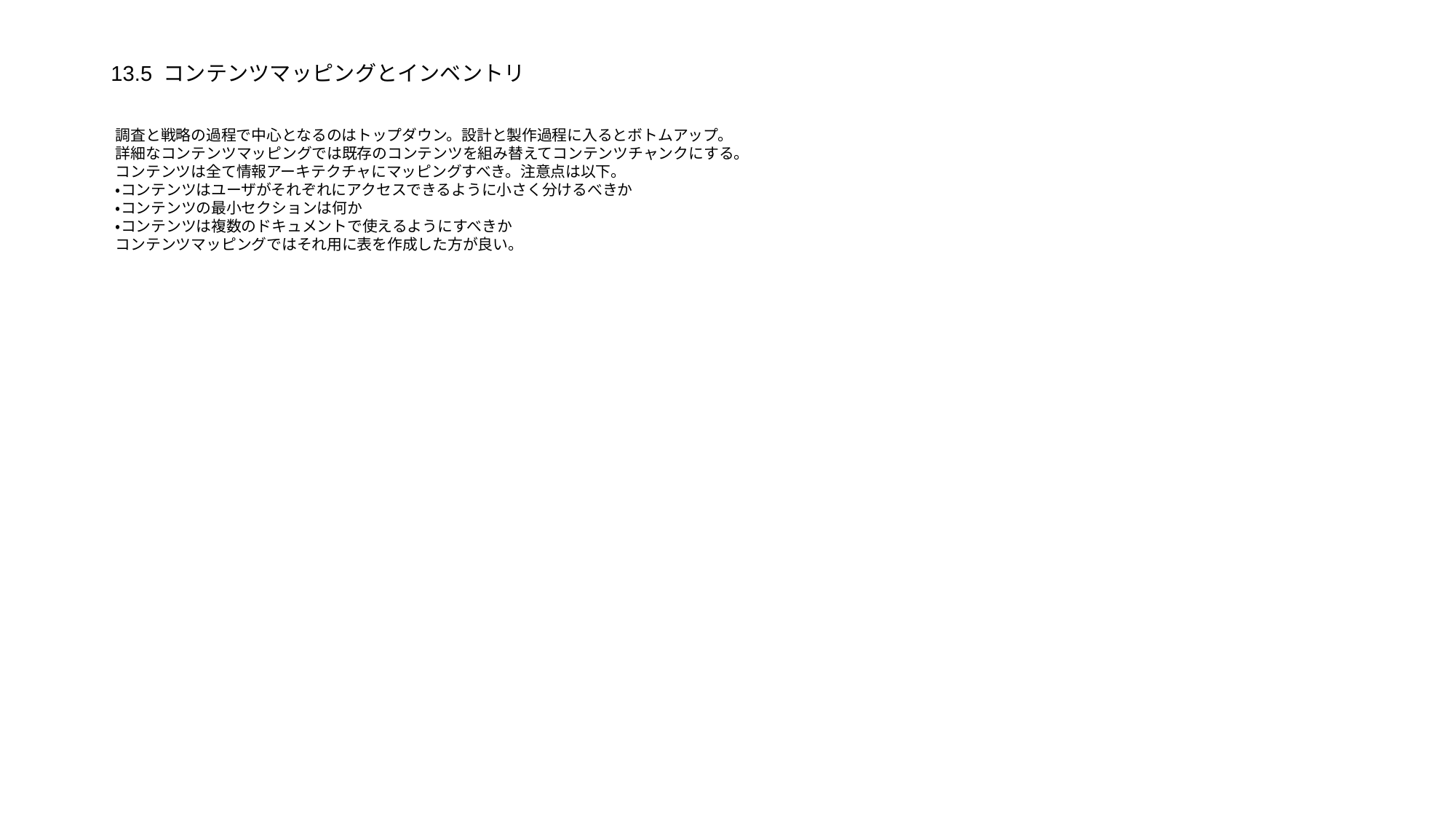

# 13.5 コンテンツマッピングとインベントリ
調査と戦略の過程で中心となるのはトップダウン。設計と製作過程に入るとボトムアップ。
詳細なコンテンツマッピングでは既存のコンテンツを組み替えてコンテンツチャンクにする。
コンテンツは全て情報アーキテクチャにマッピングすべき。注意点は以下。
・コンテンツはユーザがそれぞれにアクセスできるように小さく分けるべきか
・コンテンツの最小セクションは何か
・コンテンツは複数のドキュメントで使えるようにすべきか
コンテンツマッピングではそれ用に表を作成した方が良い。